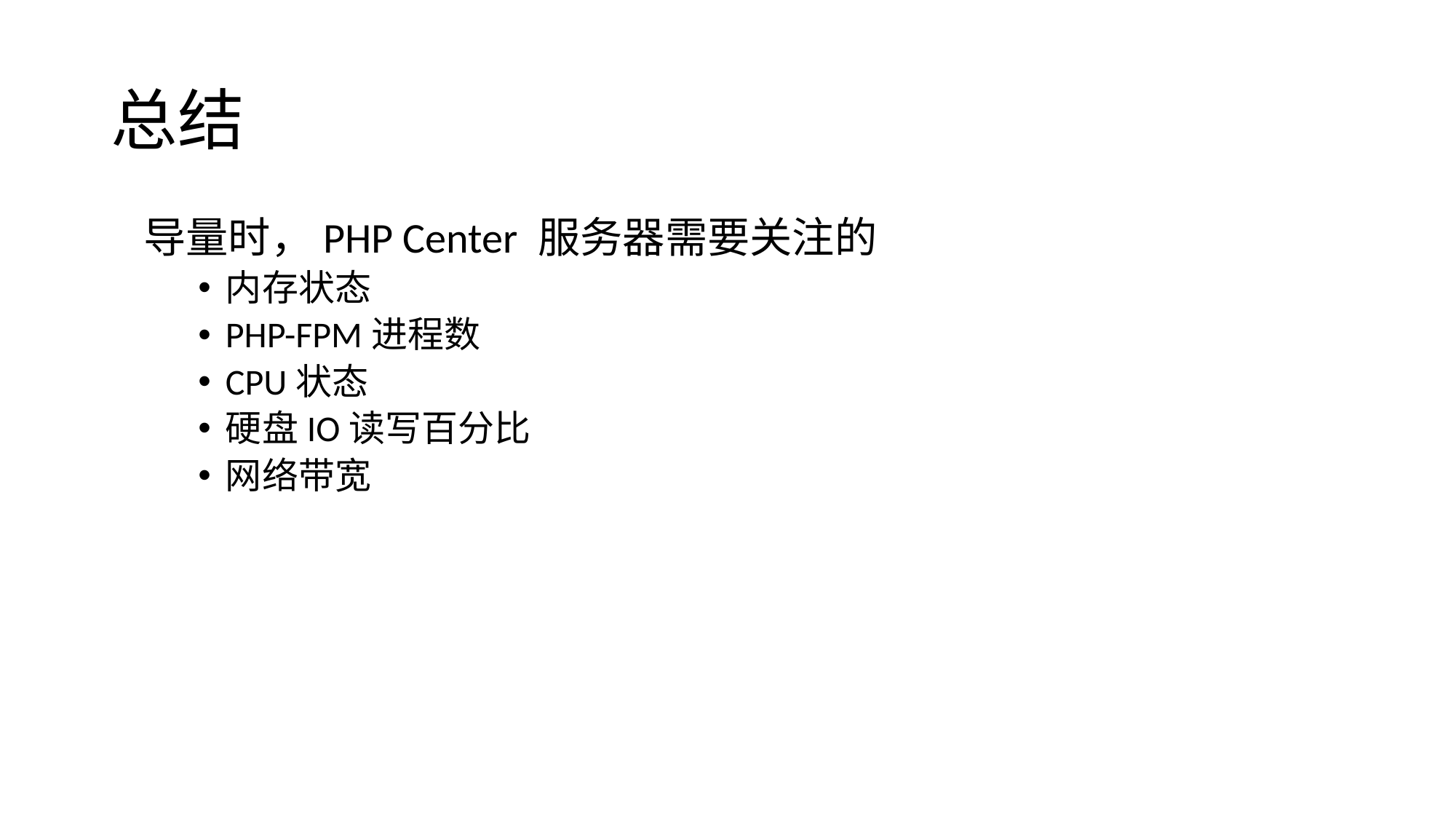

# 总结
导量时，PHP Center 服务器需要关注的
内存状态
PHP-FPM进程数
CPU状态
硬盘IO读写百分比
网络带宽